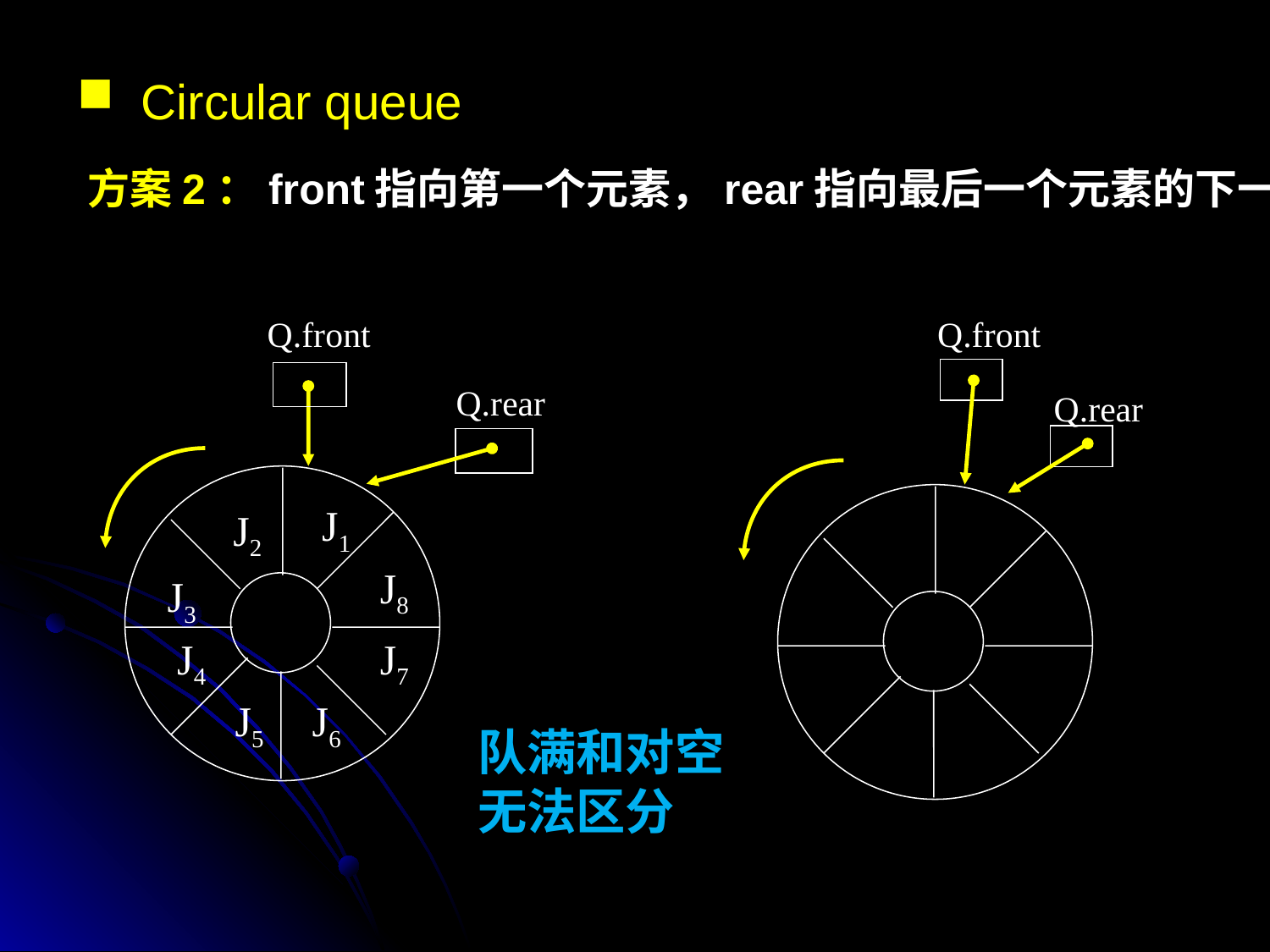

Circular queue
方案2：front指向第一个元素，rear指向最后一个元素的下一位
Q.front
Q.front

Q.rear
Q.rear

J1
J2
J8
J3
J4
J7
J5
J6
队满和对空无法区分